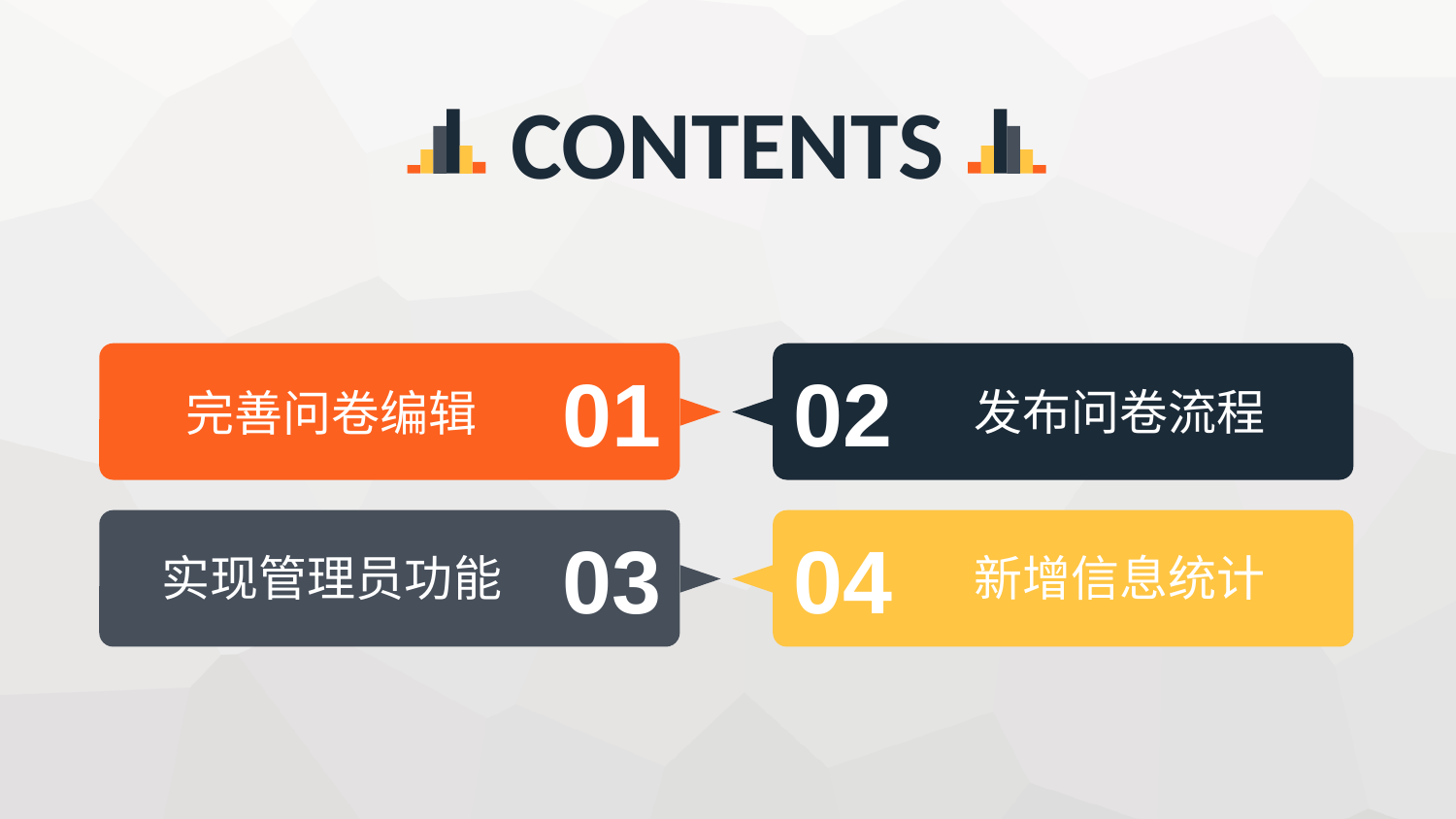

CONTENTS

01
02
发布问卷流程
完善问卷编辑

03
04
实现管理员功能
新增信息统计